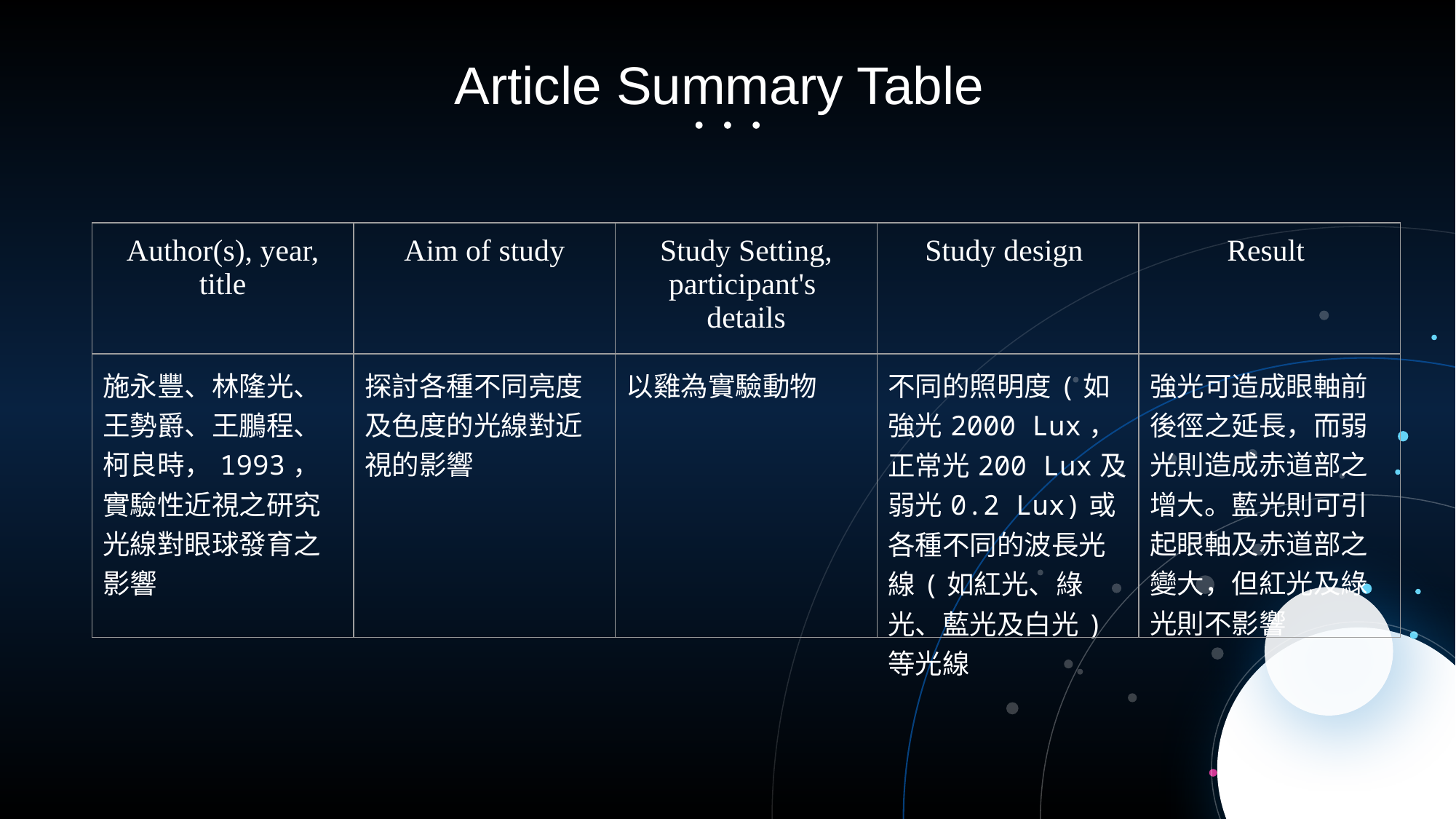

Article Summary Table

| Author(s), year, title | Aim of study | Study Setting, participant's details | Study design | Result |
| --- | --- | --- | --- | --- |
| 施永豐、林隆光、 王勢爵、王鵬程、柯良時，1993，實驗性近視之研究光線對眼球發育之影響 | 探討各種不同亮度及色度的光線對近視的影響 | 以雞為實驗動物 | 不同的照明度(如強光2000 Lux，正常光200 Lux及弱光0.2 Lux)或各種不同的波長光線(如紅光、綠光、藍光及白光)等光線 | 強光可造成眼軸前後徑之延長，而弱光則造成赤道部之增大。藍光則可引起眼軸及赤道部之變大，但紅光及綠光則不影響 |

Do not, for one repulse, forgo the purpose that you resolved to effort. .